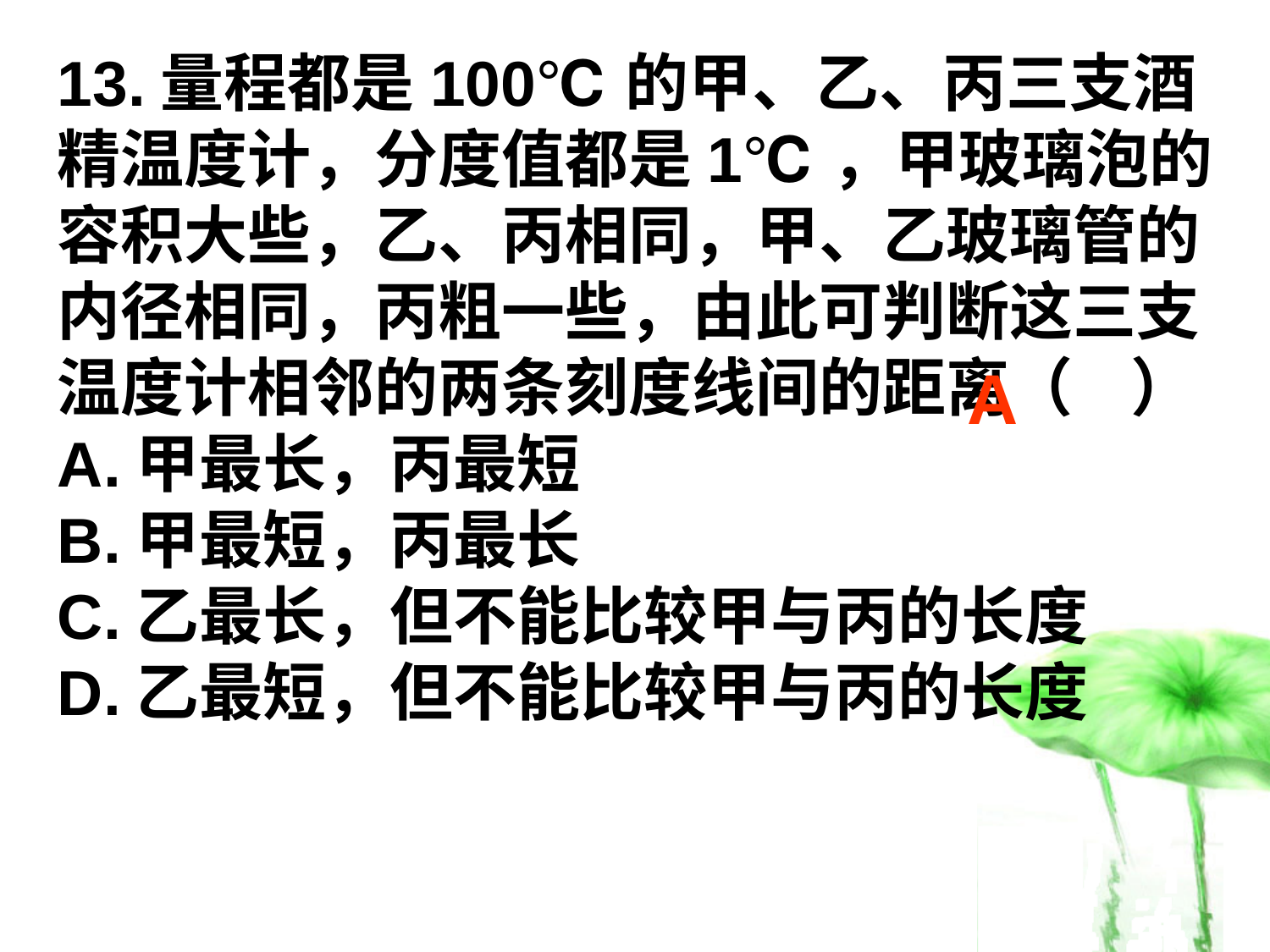

13.量程都是100℃的甲、乙、丙三支酒精温度计，分度值都是1℃，甲玻璃泡的容积大些，乙、丙相同，甲、乙玻璃管的内径相同，丙粗一些，由此可判断这三支温度计相邻的两条刻度线间的距离（    ）
A.甲最长，丙最短
B.甲最短，丙最长
C.乙最长，但不能比较甲与丙的长度        D.乙最短，但不能比较甲与丙的长度
A